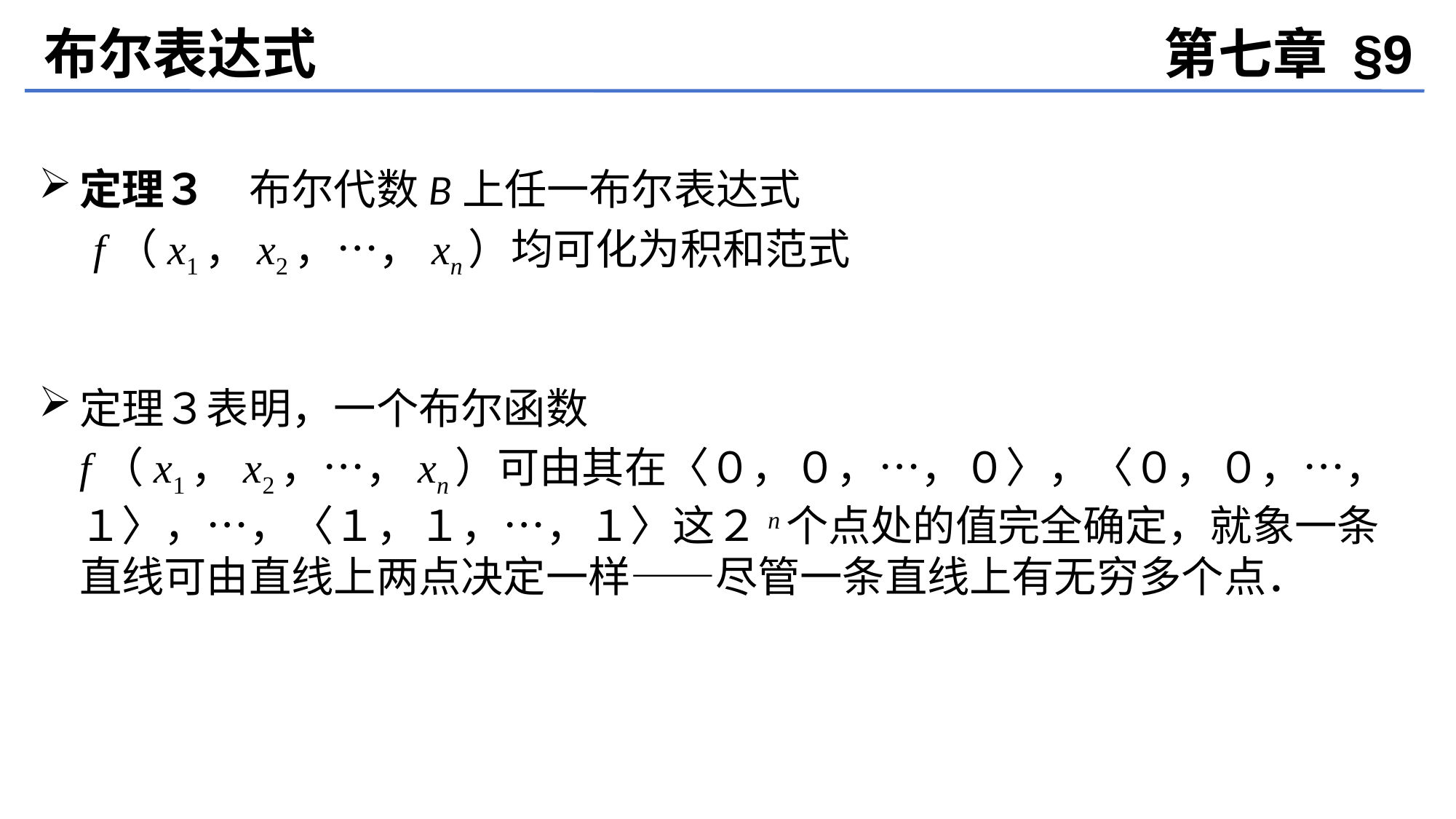

布尔表达式
第七章 §9
定理３　布尔代数B上任一布尔表达式
f（x1，x2，…，xn）均可化为积和范式

定理３表明，一个布尔函数
	f（x1，x2，…，xn）可由其在〈０，０，…，０〉，〈０，０，…，１〉，…，〈１，１，…，１〉这２n个点处的值完全确定，就象一条直线可由直线上两点决定一样——尽管一条直线上有无穷多个点．